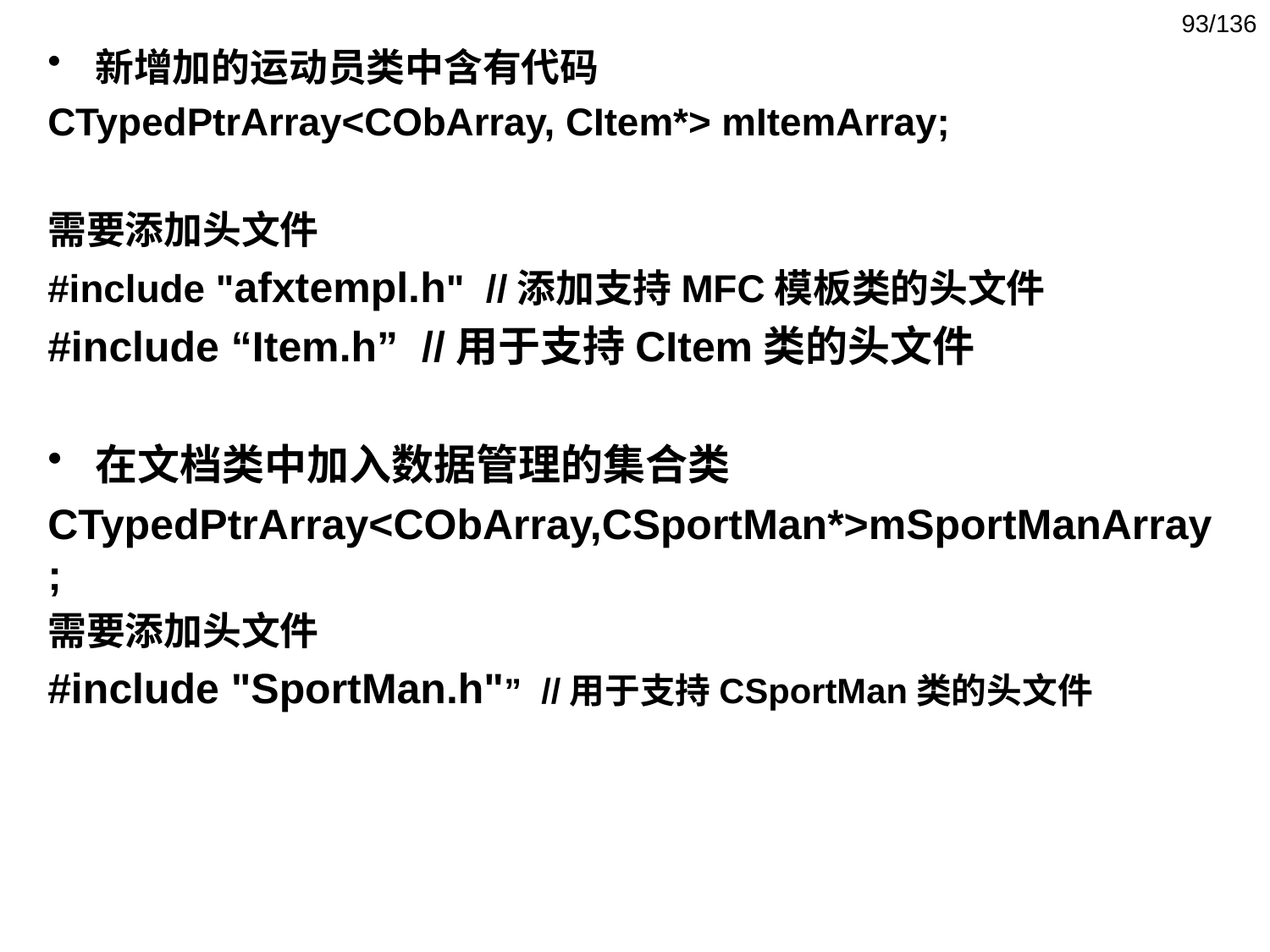

93/136
新增加的运动员类中含有代码
CTypedPtrArray<CObArray, CItem*> mItemArray;

需要添加头文件
#include "afxtempl.h"  //添加支持MFC模板类的头文件
#include “Item.h”  //用于支持CItem类的头文件

在文档类中加入数据管理的集合类
CTypedPtrArray<CObArray,CSportMan*>mSportManArray;
需要添加头文件
#include "SportMan.h"”  //用于支持CSportMan类的头文件